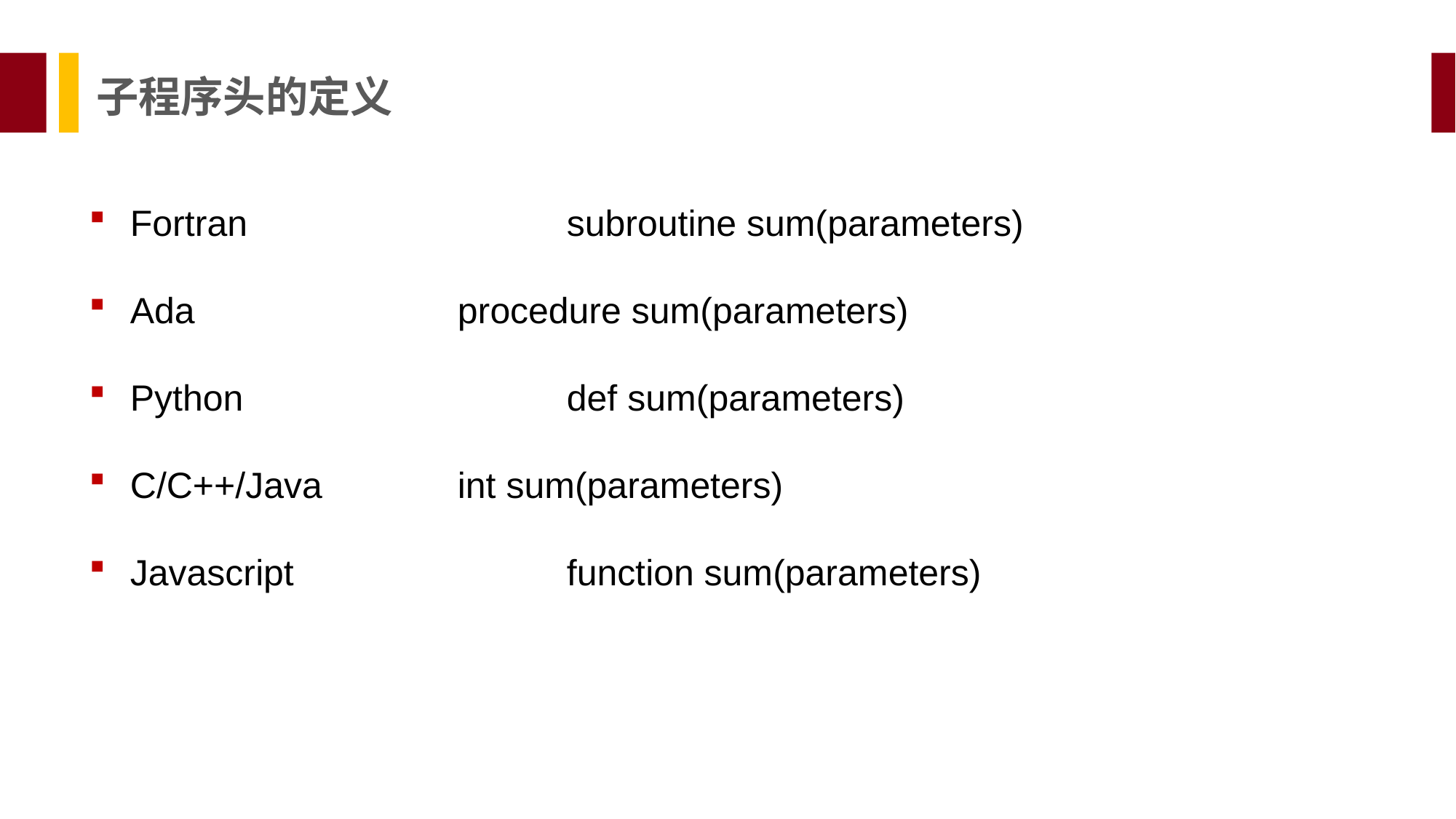

子程序头的定义
Fortran			subroutine sum(parameters)
Ada			procedure sum(parameters)
Python			def sum(parameters)
C/C++/Java		int sum(parameters)
Javascript			function sum(parameters)